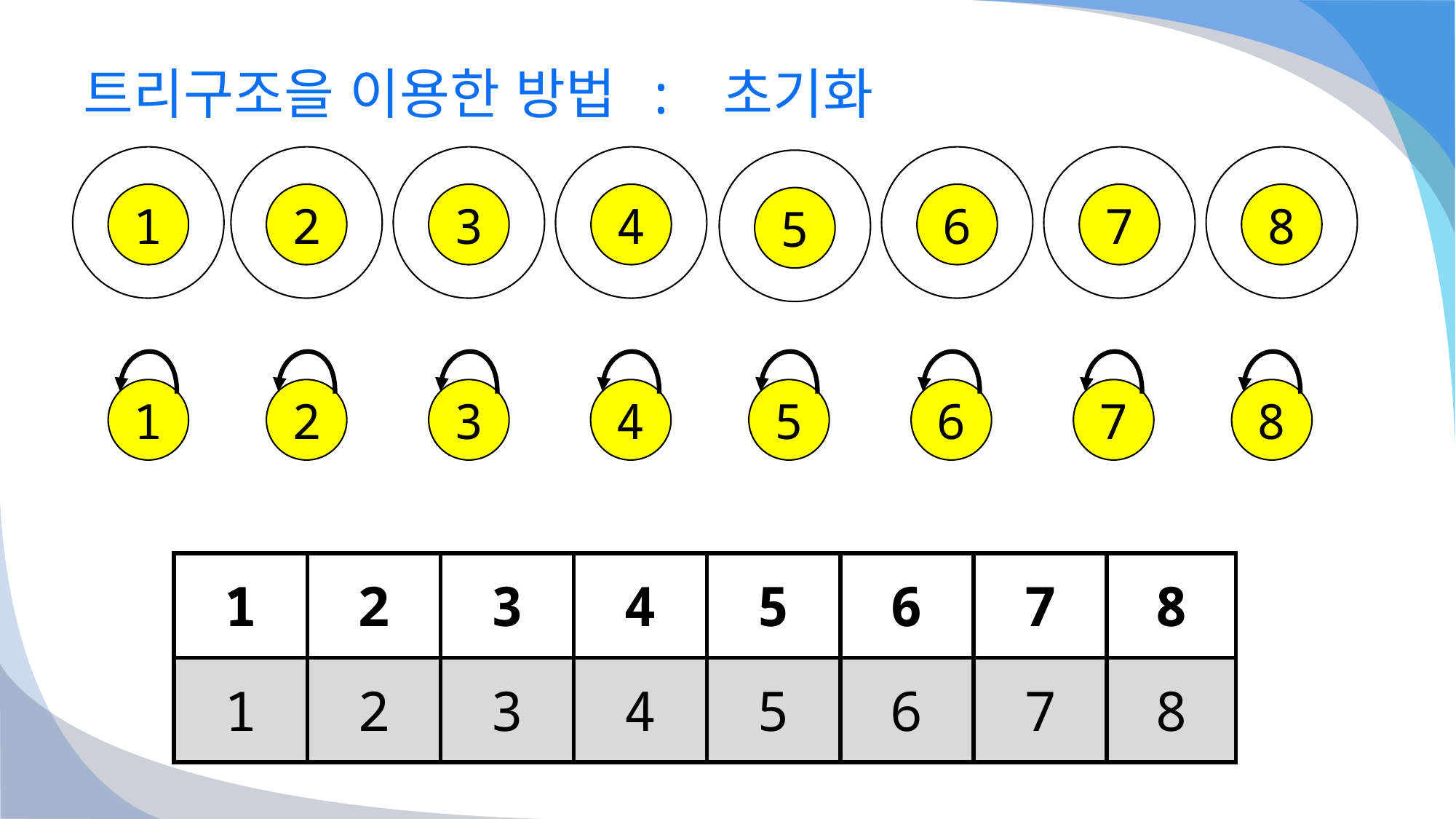

# 트리구조을 이용한 방법 : 초기화

1
2
3
4
6
7
8
5
1
2
3
4
5
6
7
8
| 1 | 2 | 3 | 4 | 5 | 6 | 7 | 8 |
| --- | --- | --- | --- | --- | --- | --- | --- |
| 1 | 2 | 3 | 4 | 5 | 6 | 7 | 8 |